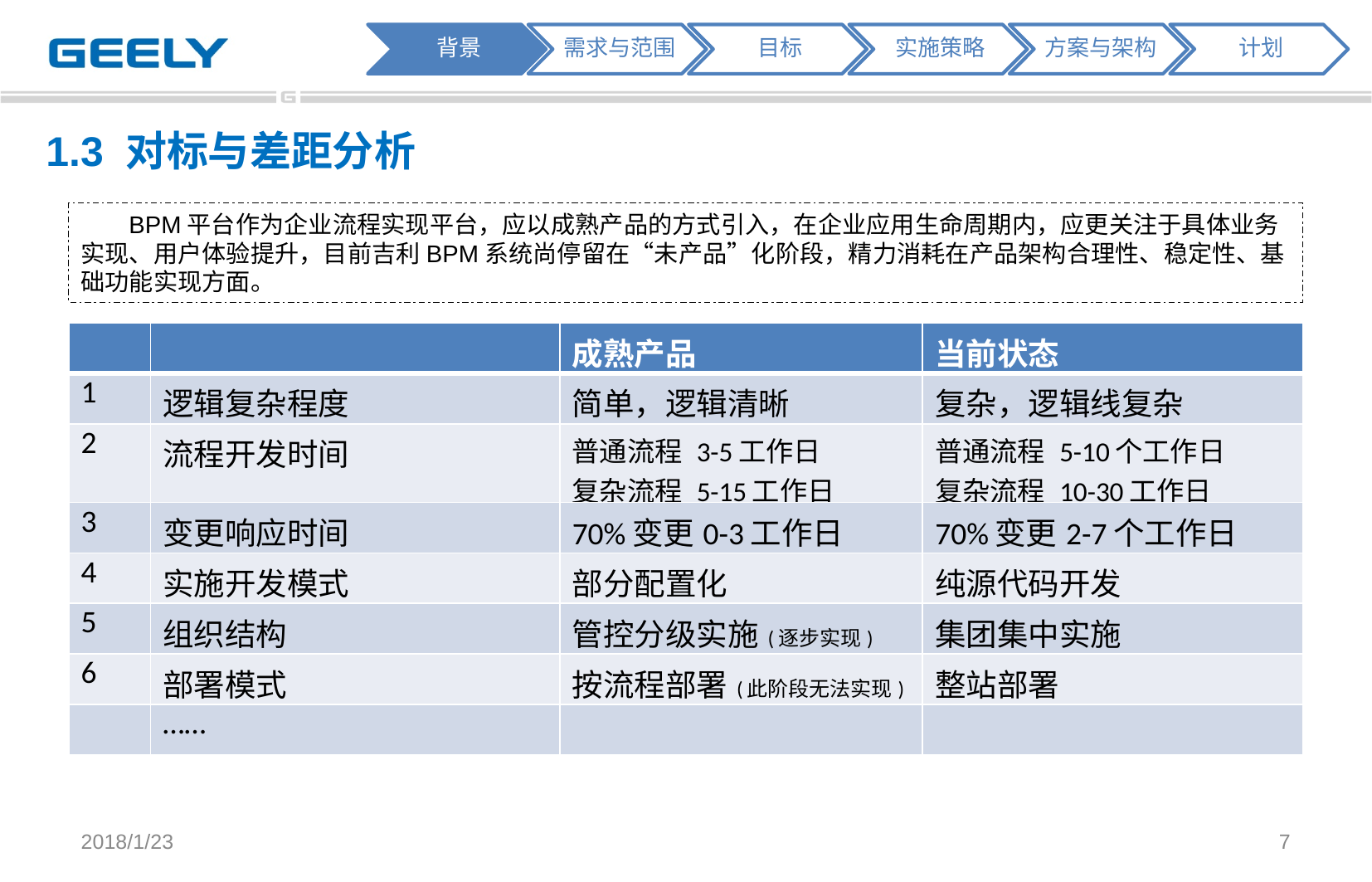

背景
需求与范围
目标
实施策略
方案与架构
计划
1.3 对标与差距分析
       BPM平台作为企业流程实现平台，应以成熟产品的方式引入，在企业应用生命周期内，应更关注于具体业务实现、用户体验提升，目前吉利BPM系统尚停留在“未产品”化阶段，精力消耗在产品架构合理性、稳定性、基础功能实现方面。
|  |  | 成熟产品 | 当前状态 |
| --- | --- | --- | --- |
| 1 | 逻辑复杂程度 | 简单，逻辑清晰 | 复杂，逻辑线复杂 |
| 2 | 流程开发时间 | 普通流程 3-5工作日 复杂流程 5-15工作日 | 普通流程 5-10个工作日 复杂流程 10-30工作日 |
| 3 | 变更响应时间 | 70%变更0-3工作日 | 70%变更2-7个工作日 |
| 4 | 实施开发模式 | 部分配置化 | 纯源代码开发 |
| 5 | 组织结构 | 管控分级实施(逐步实现) | 集团集中实施 |
| 6 | 部署模式 | 按流程部署(此阶段无法实现) | 整站部署 |
|  | …… |  |  |
2018/1/23
7